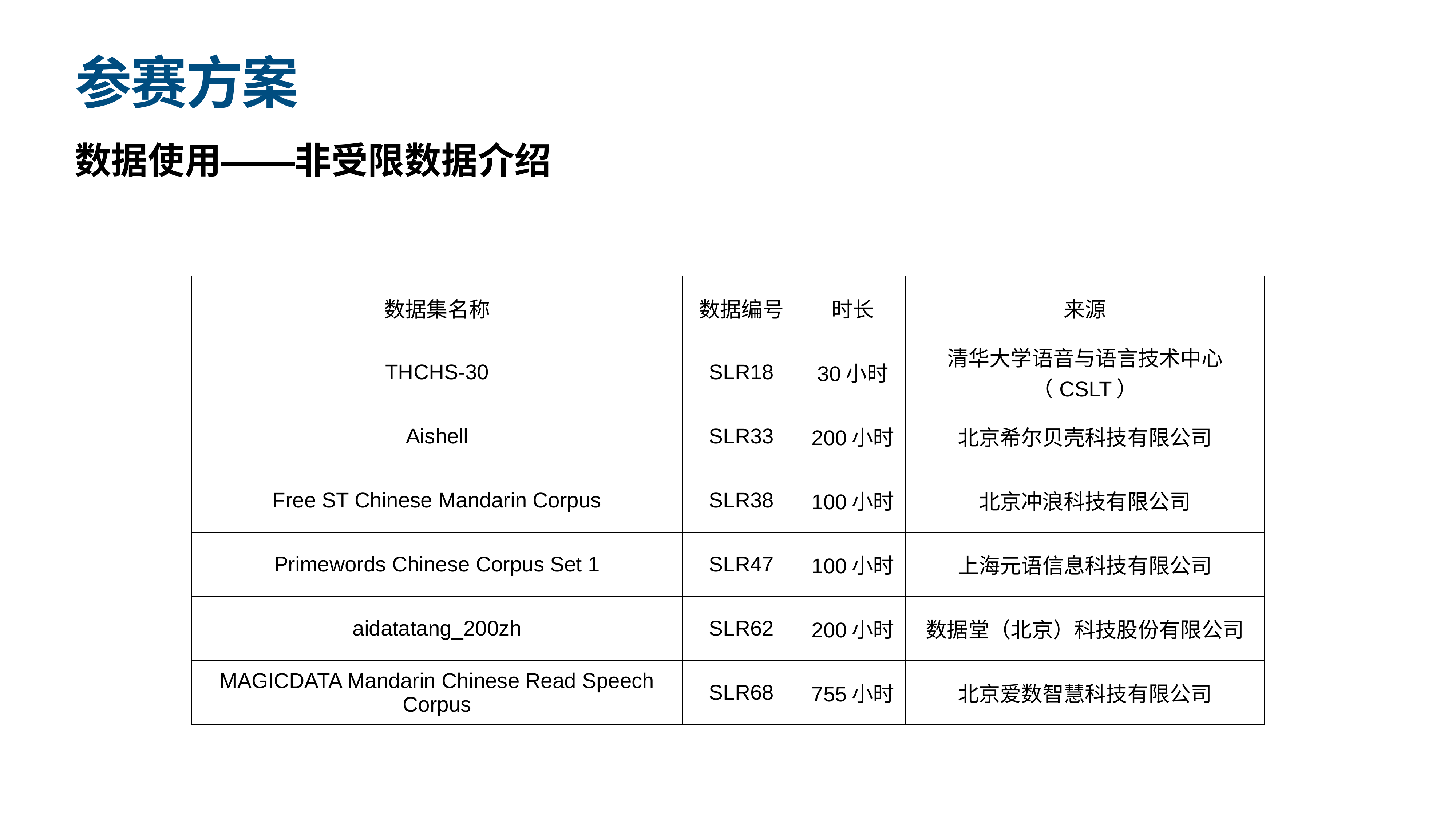

# 参赛方案
数据使用——非受限数据介绍

| 数据集名称 | 数据编号 | 时长 | 来源 |
| --- | --- | --- | --- |
| THCHS-30 | SLR18 | 30小时 | 清华大学语音与语言技术中心（CSLT） |
| Aishell | SLR33 | 200小时 | 北京希尔贝壳科技有限公司 |
| Free ST Chinese Mandarin Corpus | SLR38 | 100小时 | 北京冲浪科技有限公司 |
| Primewords Chinese Corpus Set 1 | SLR47 | 100小时 | 上海元语信息科技有限公司 |
| aidatatang\_200zh | SLR62 | 200小时 | 数据堂（北京）科技股份有限公司 |
| MAGICDATA Mandarin Chinese Read Speech Corpus | SLR68 | 755小时 | 北京爱数智慧科技有限公司 |